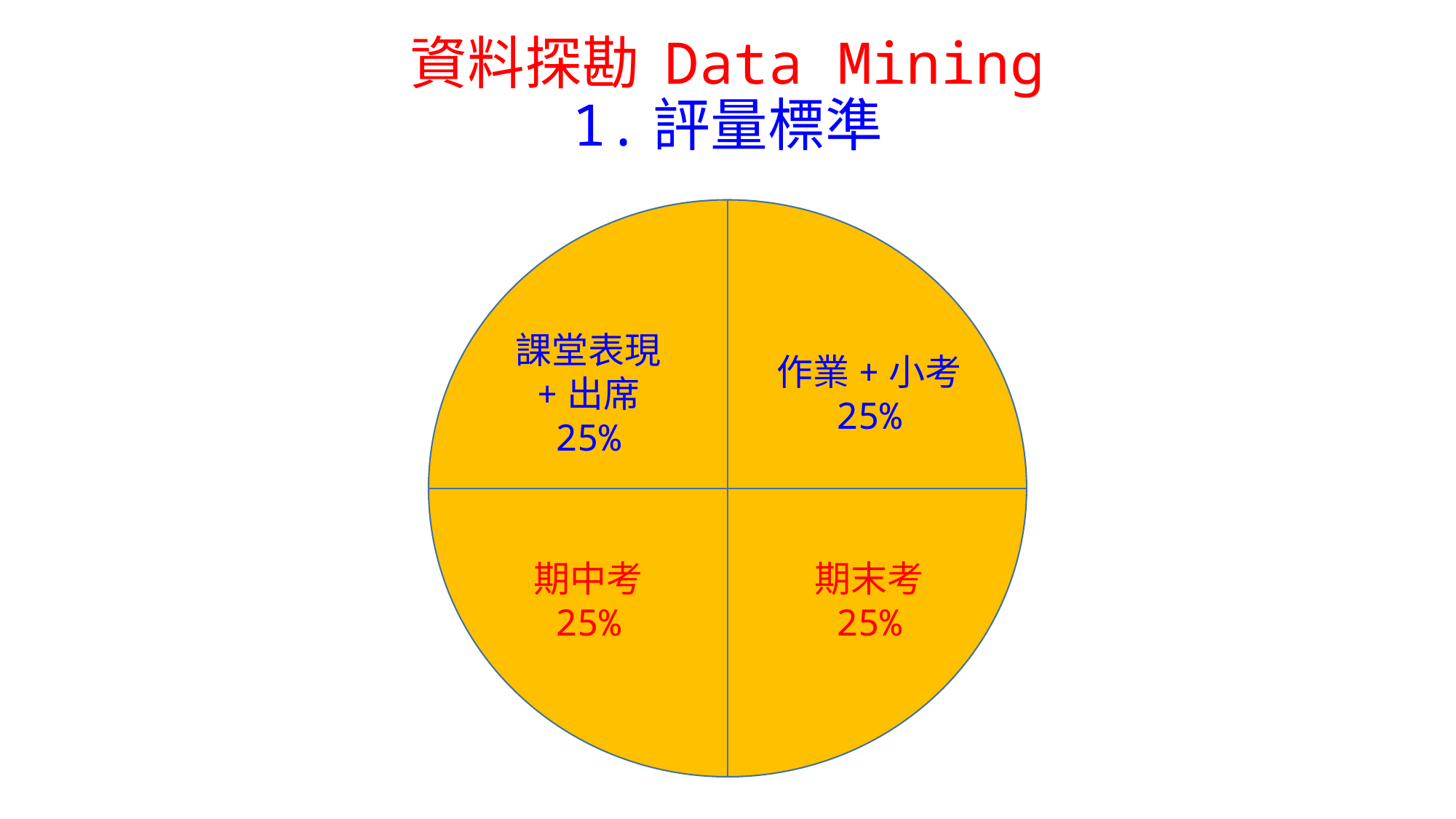

資料探勘 Data Mining
1.評量標準

課堂表現
+出席
25%
作業+小考
25%
期中考
25%
期末考
25%